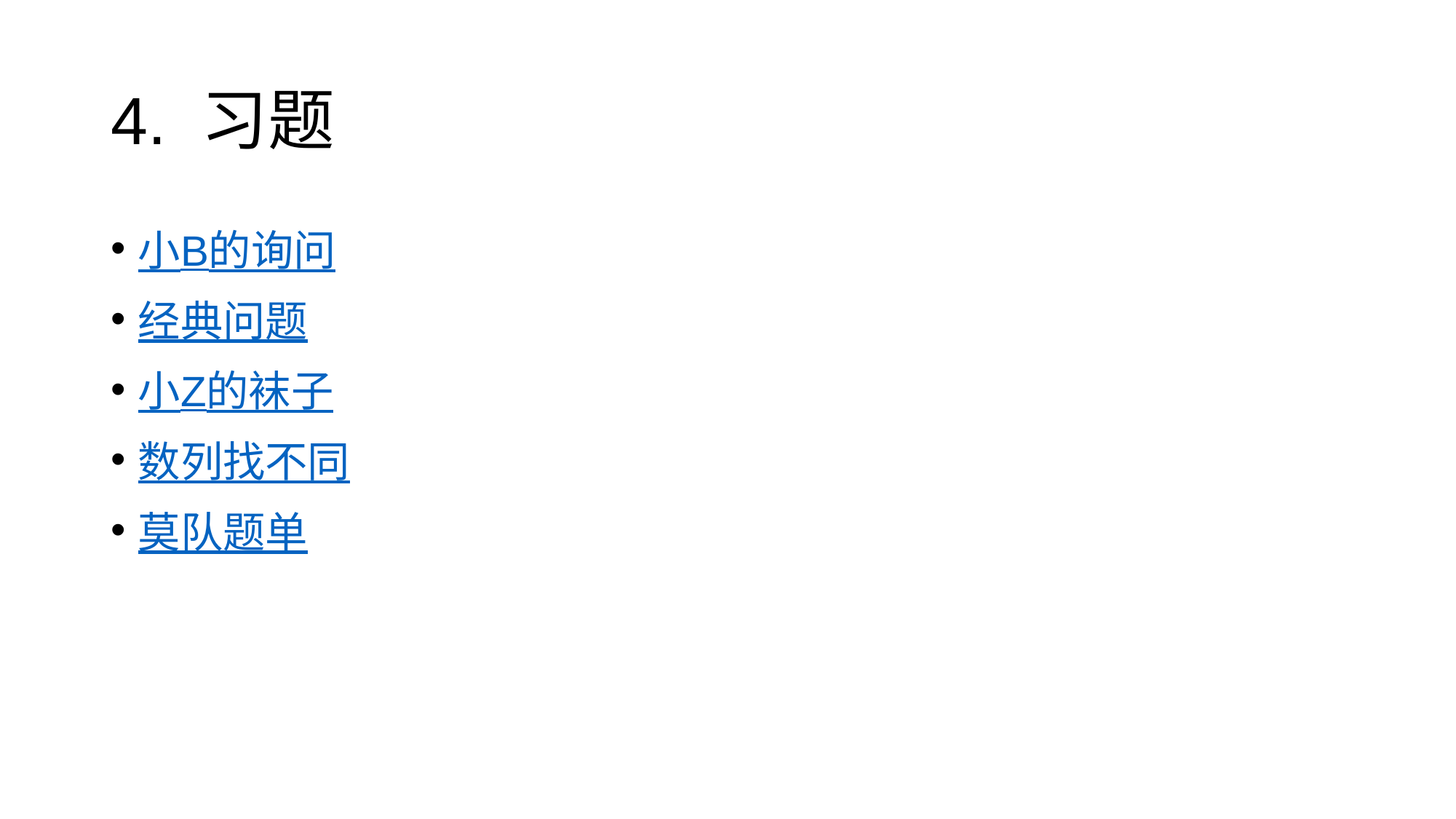

# 4. 习题
小B的询问
经典问题
小Z的袜子
数列找不同
莫队题单